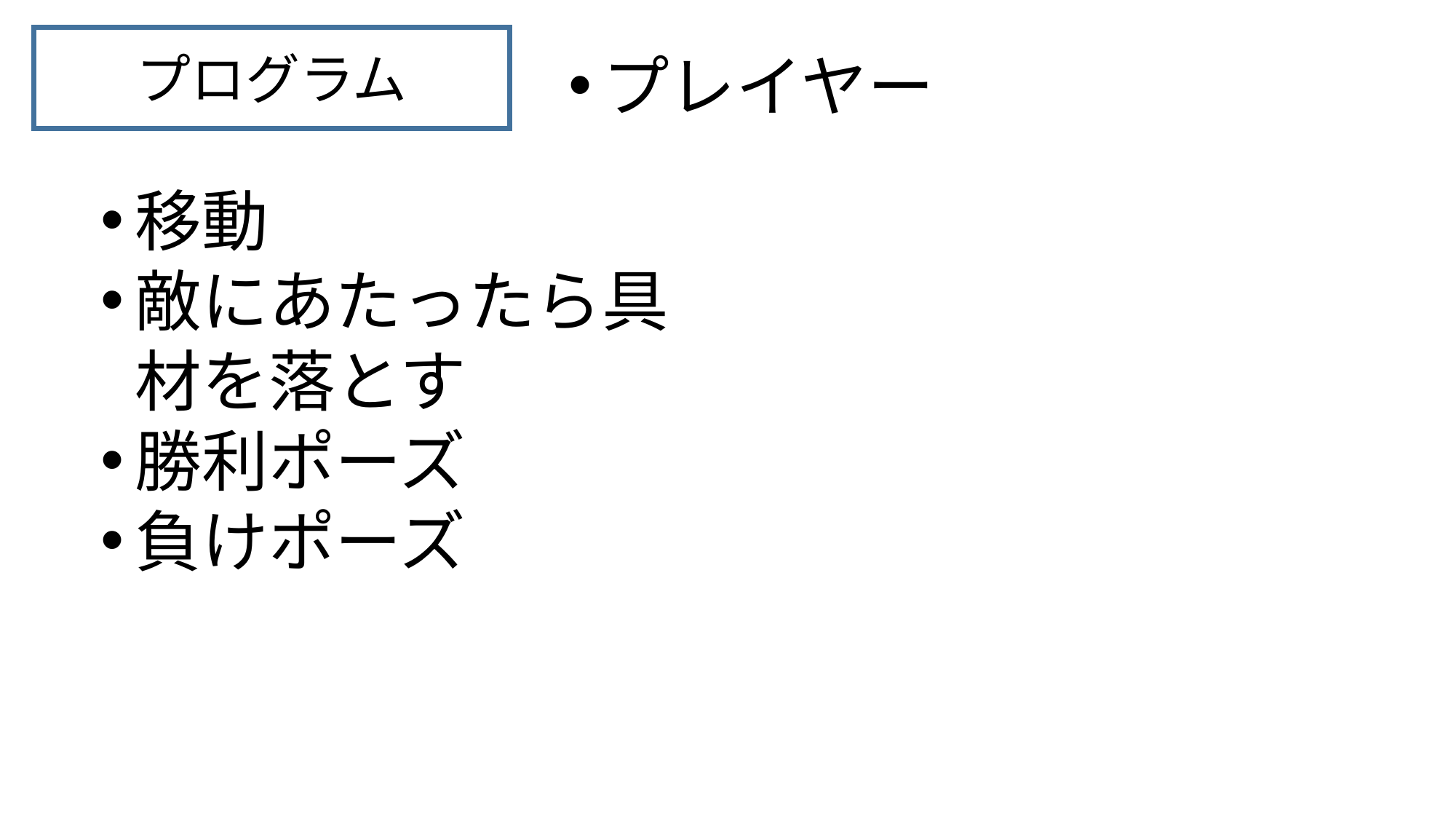

プログラム
プレイヤー
移動
敵にあたったら具材を落とす
勝利ポーズ
負けポーズ